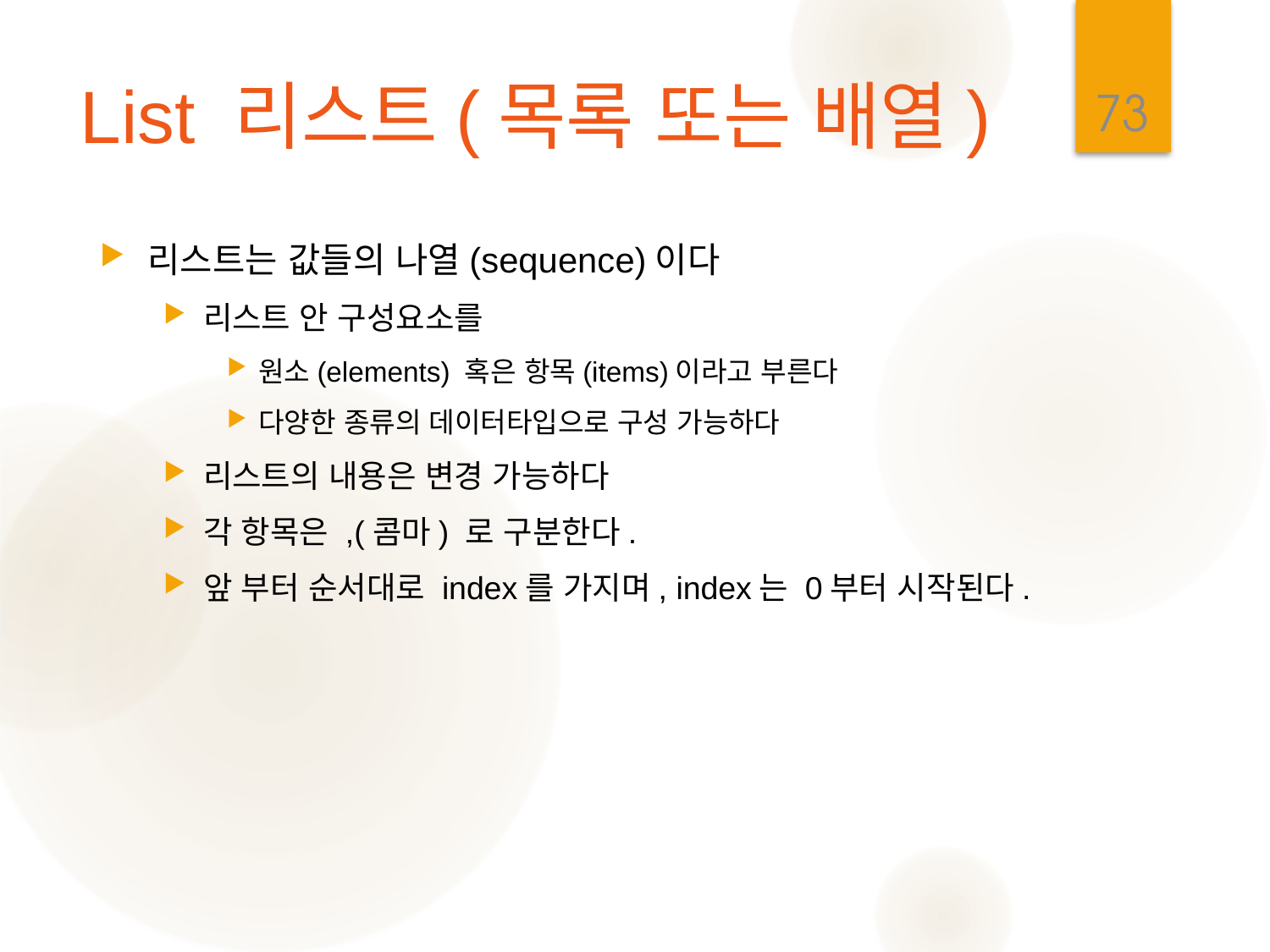

73
# List 리스트(목록 또는 배열)
리스트는 값들의 나열(sequence)이다
리스트 안 구성요소를
원소(elements) 혹은 항목(items)이라고 부른다
다양한 종류의 데이터타입으로 구성 가능하다
리스트의 내용은 변경 가능하다
각 항목은 ,(콤마) 로 구분한다.
앞 부터 순서대로 index를 가지며, index는 0부터 시작된다.